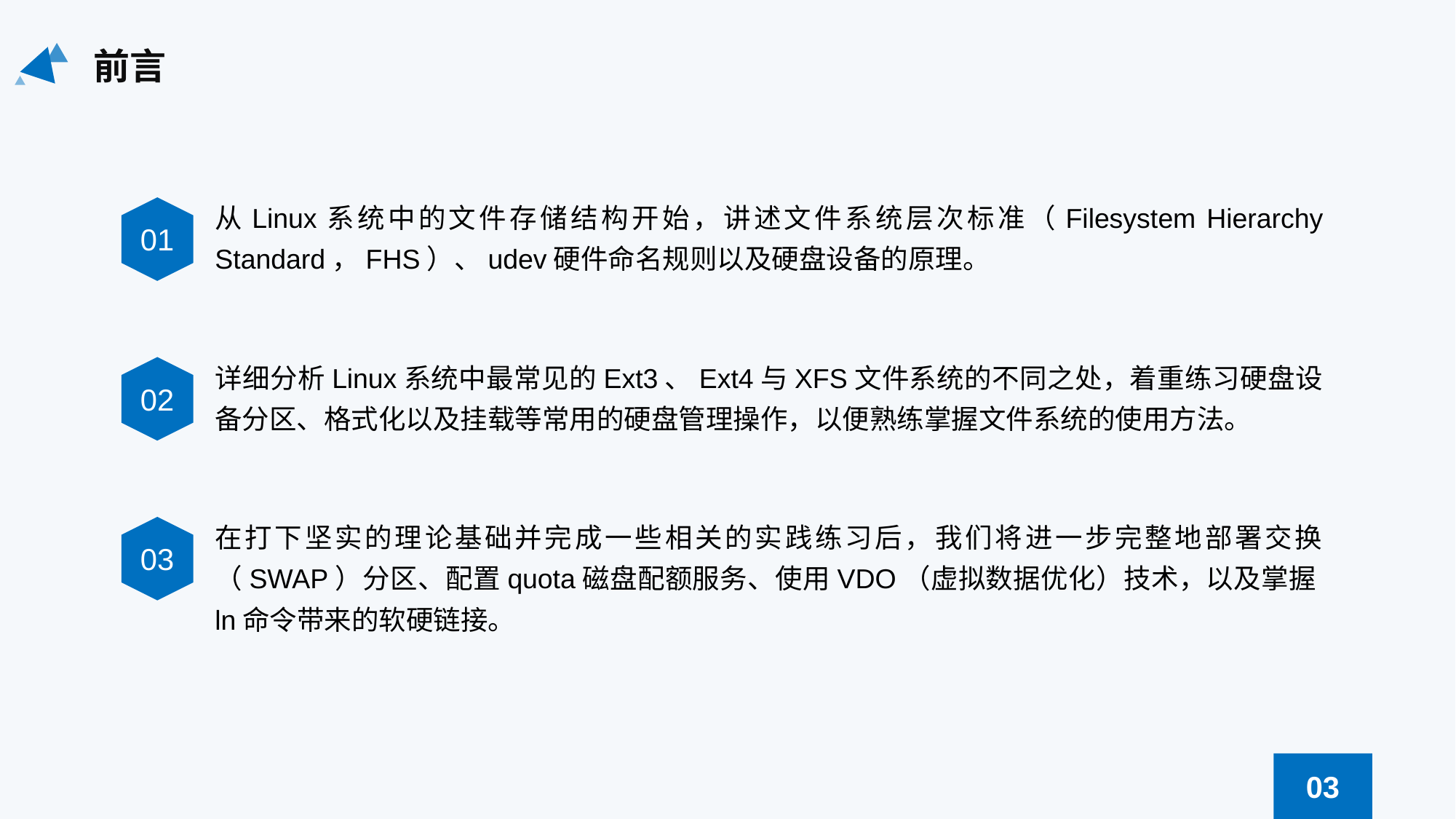

前言

从Linux系统中的文件存储结构开始，讲述文件系统层次标准（Filesystem Hierarchy Standard，FHS）、udev硬件命名规则以及硬盘设备的原理。

01
详细分析Linux系统中最常见的Ext3、Ext4与XFS文件系统的不同之处，着重练习硬盘设备分区、格式化以及挂载等常用的硬盘管理操作，以便熟练掌握文件系统的使用方法。

02
在打下坚实的理论基础并完成一些相关的实践练习后，我们将进一步完整地部署交换（SWAP）分区、配置quota磁盘配额服务、使用VDO（虚拟数据优化）技术，以及掌握ln命令带来的软硬链接。

03

03